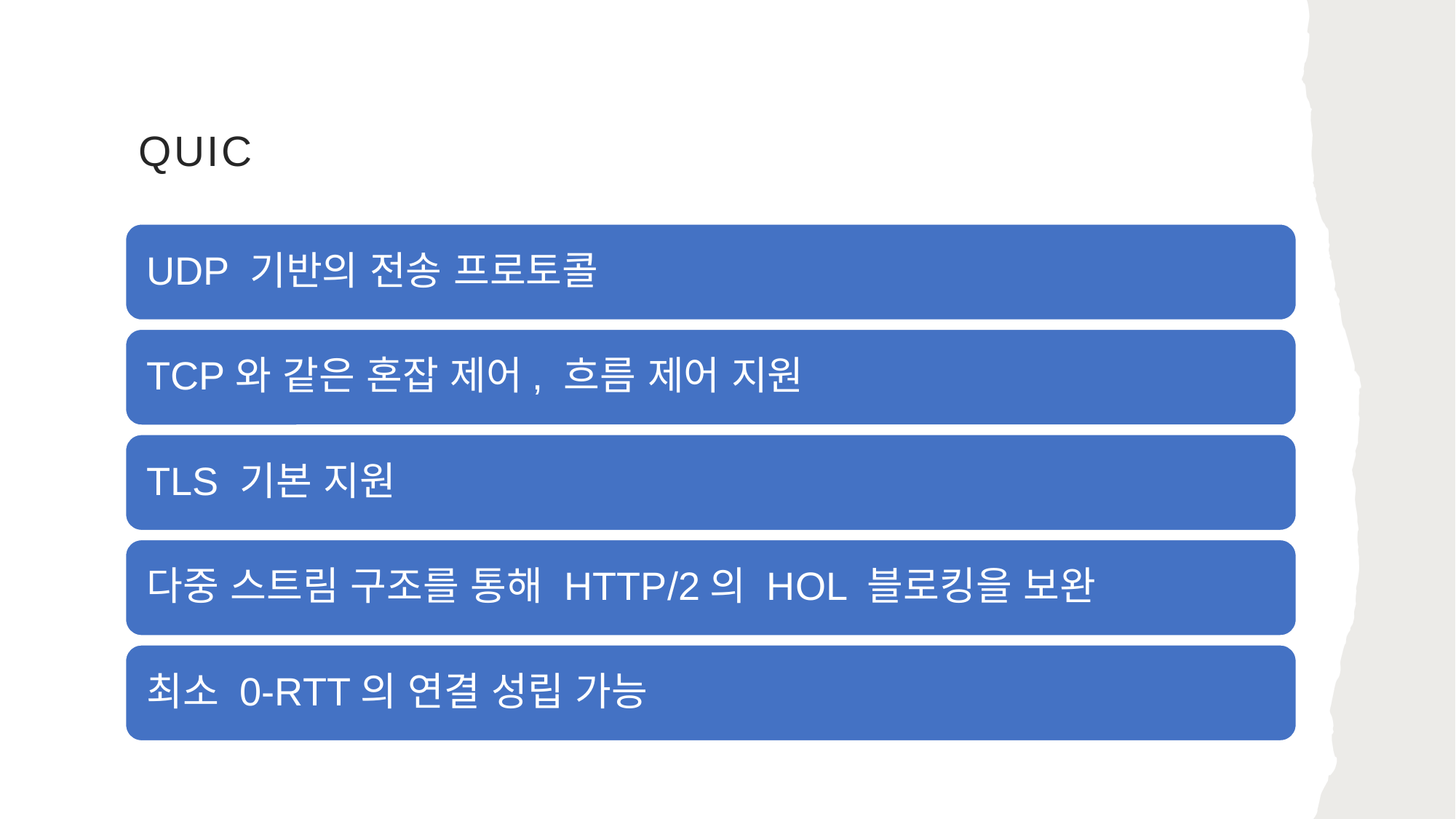

# QUIC
UDP 기반의 전송 프로토콜
TCP와 같은 혼잡 제어, 흐름 제어 지원
TLS 기본 지원
다중 스트림 구조를 통해 HTTP/2의 HOL 블로킹을 보완
최소 0-RTT의 연결 성립 가능